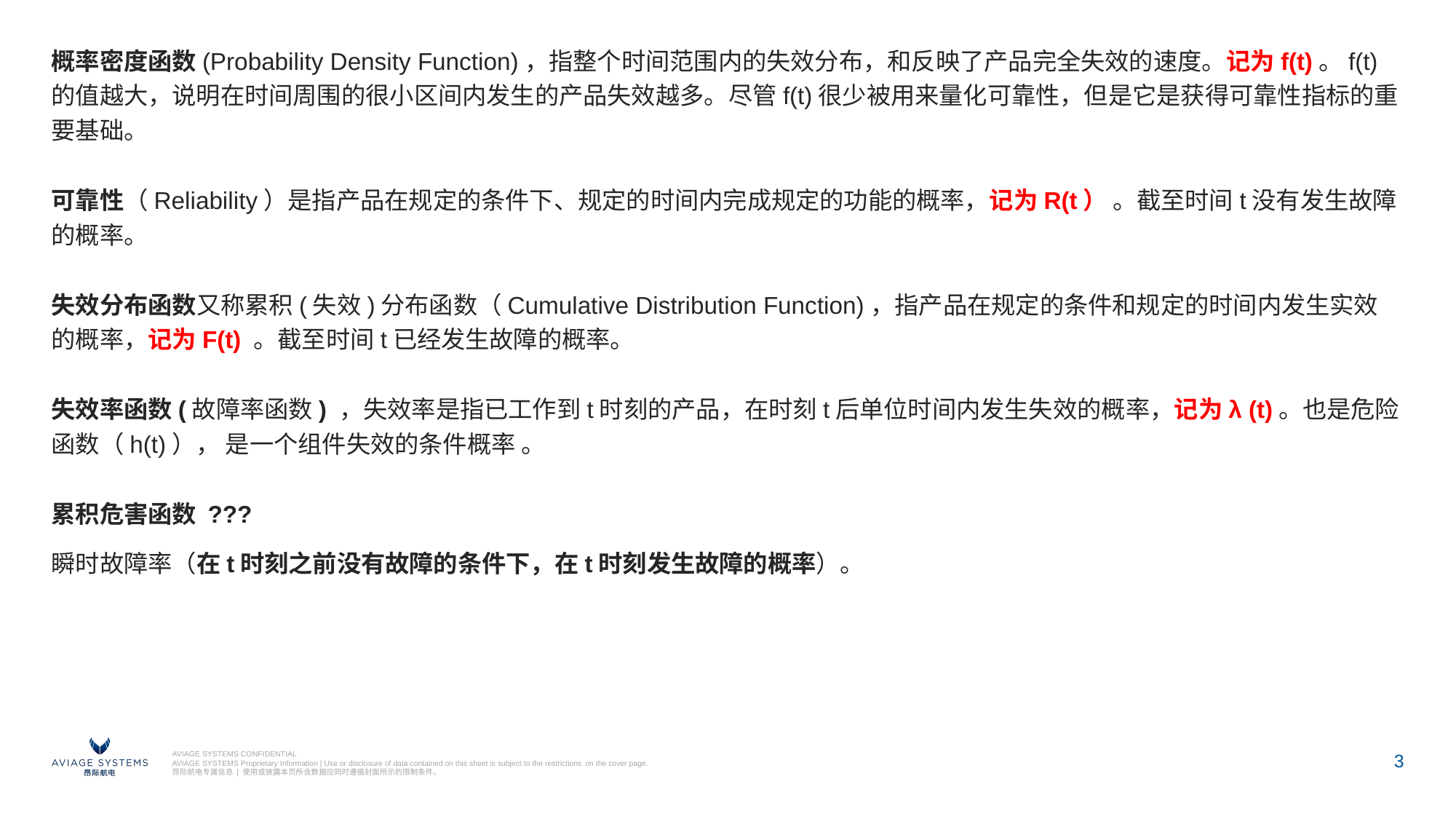

概率密度函数(Probability Density Function)，指整个时间范围内的失效分布，和反映了产品完全失效的速度。记为f(t)。f(t)的值越大，说明在时间周围的很小区间内发生的产品失效越多。尽管f(t)很少被用来量化可靠性，但是它是获得可靠性指标的重要基础。

可靠性（Reliability）是指产品在规定的条件下、规定的时间内完成规定的功能的概率，记为R(t） 。截至时间t没有发生故障的概率。

失效分布函数又称累积(失效)分布函数（Cumulative Distribution Function)，指产品在规定的条件和规定的时间内发生实效的概率，记为F(t) 。截至时间t已经发生故障的概率。

失效率函数(故障率函数) ，失效率是指已工作到t时刻的产品，在时刻t后单位时间内发生失效的概率，记为λ (t)。也是危险函数（h(t)）， 是一个组件失效的条件概率 。

累积危害函数 ???
瞬时故障率（在t时刻之前没有故障的条件下，在t时刻发生故障的概率）。

3